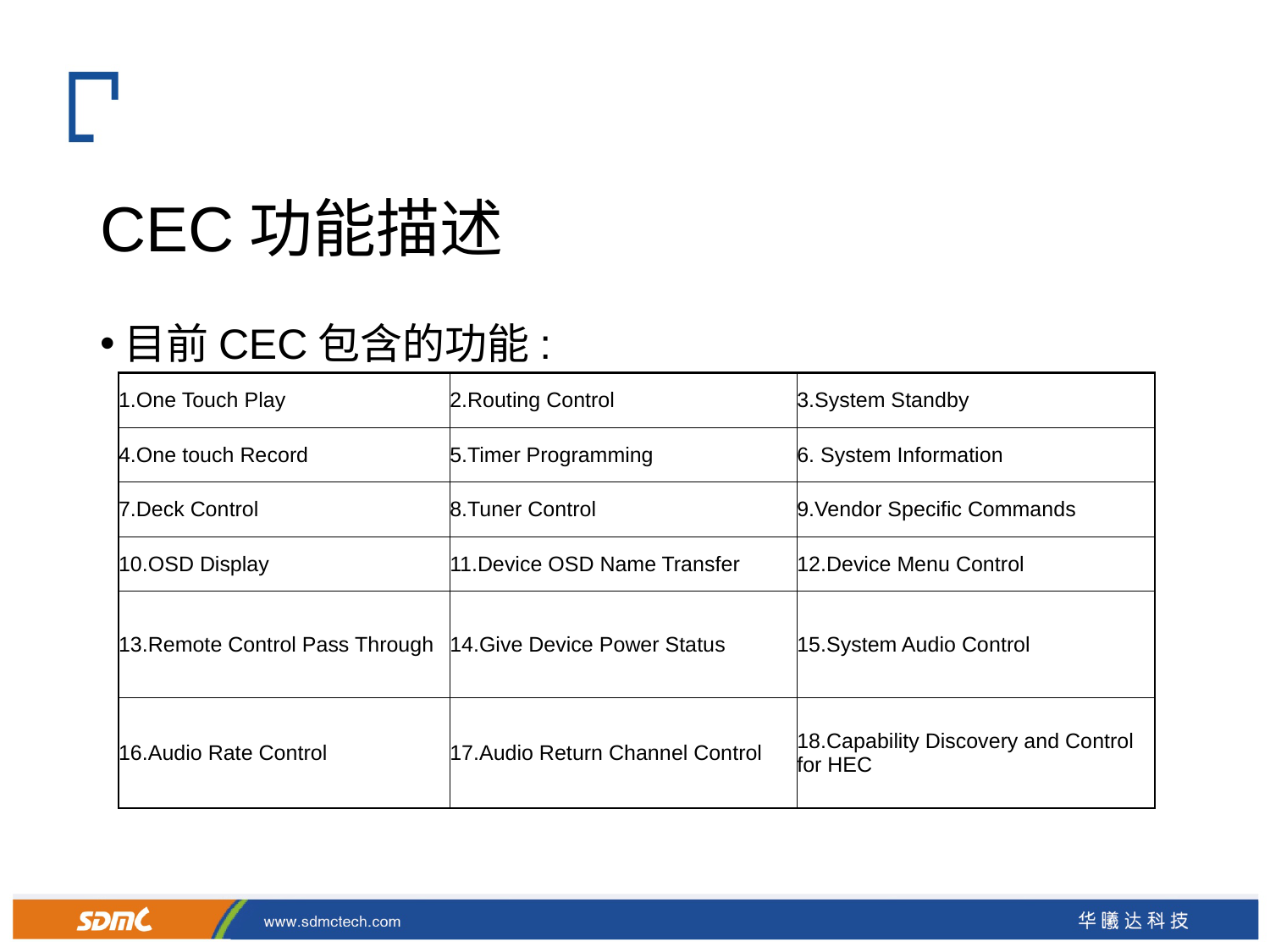

# CEC功能描述
目前CEC包含的功能:

| 1.One Touch Play | 2.Routing Control | 3.System Standby |
| --- | --- | --- |
| 4.One touch Record | 5.Timer Programming | 6. System Information |
| 7.Deck Control | 8.Tuner Control | 9.Vendor Specific Commands |
| 10.OSD Display | 11.Device OSD Name Transfer | 12.Device Menu Control |
| 13.Remote Control Pass Through | 14.Give Device Power Status | 15.System Audio Control |
| 16.Audio Rate Control | 17.Audio Return Channel Control | 18.Capability Discovery and Control for HEC |